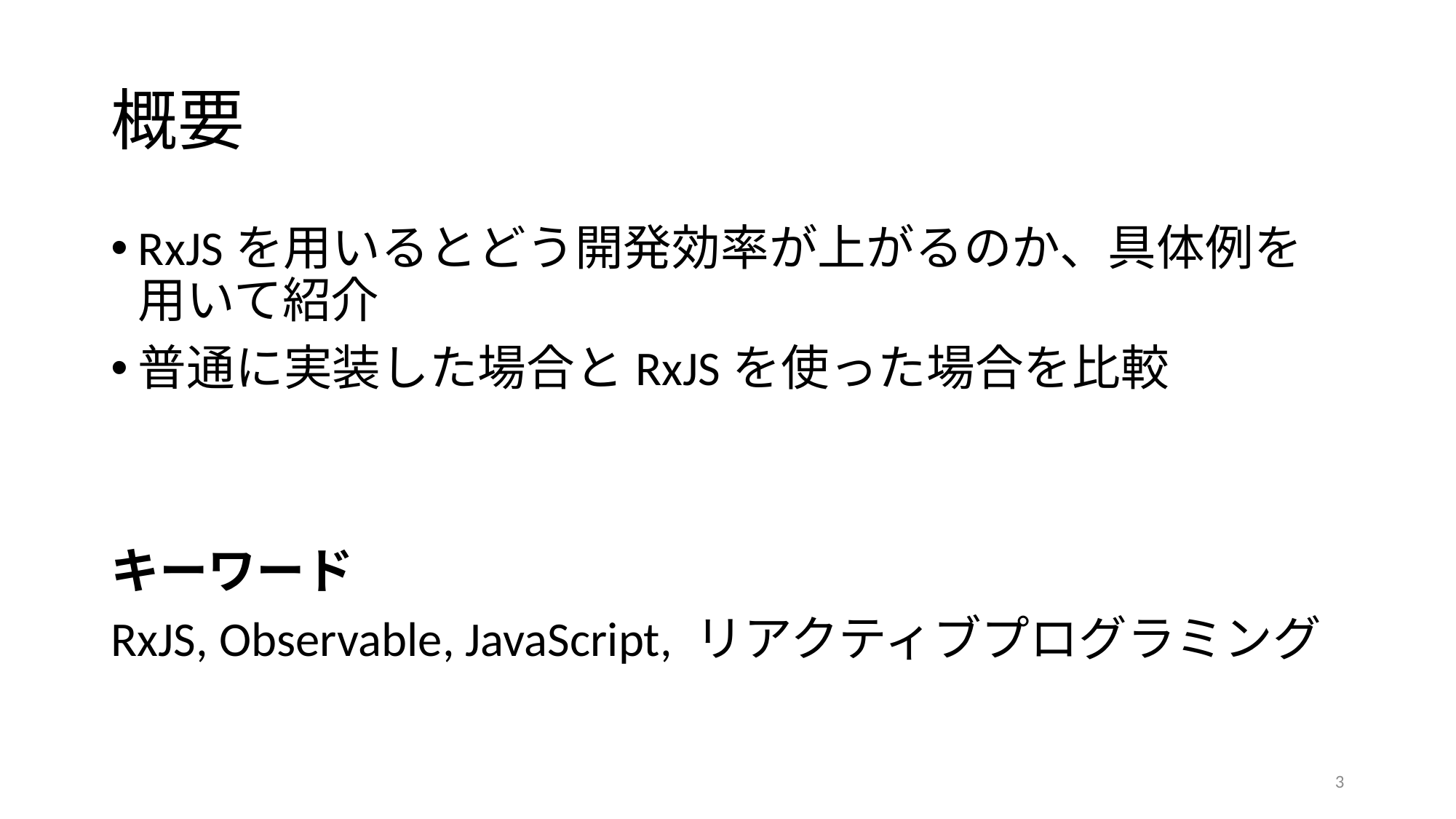

# 概要
RxJSを用いるとどう開発効率が上がるのか、具体例を用いて紹介
普通に実装した場合とRxJSを使った場合を比較

キーワード
RxJS, Observable, JavaScript, リアクティブプログラミング

3